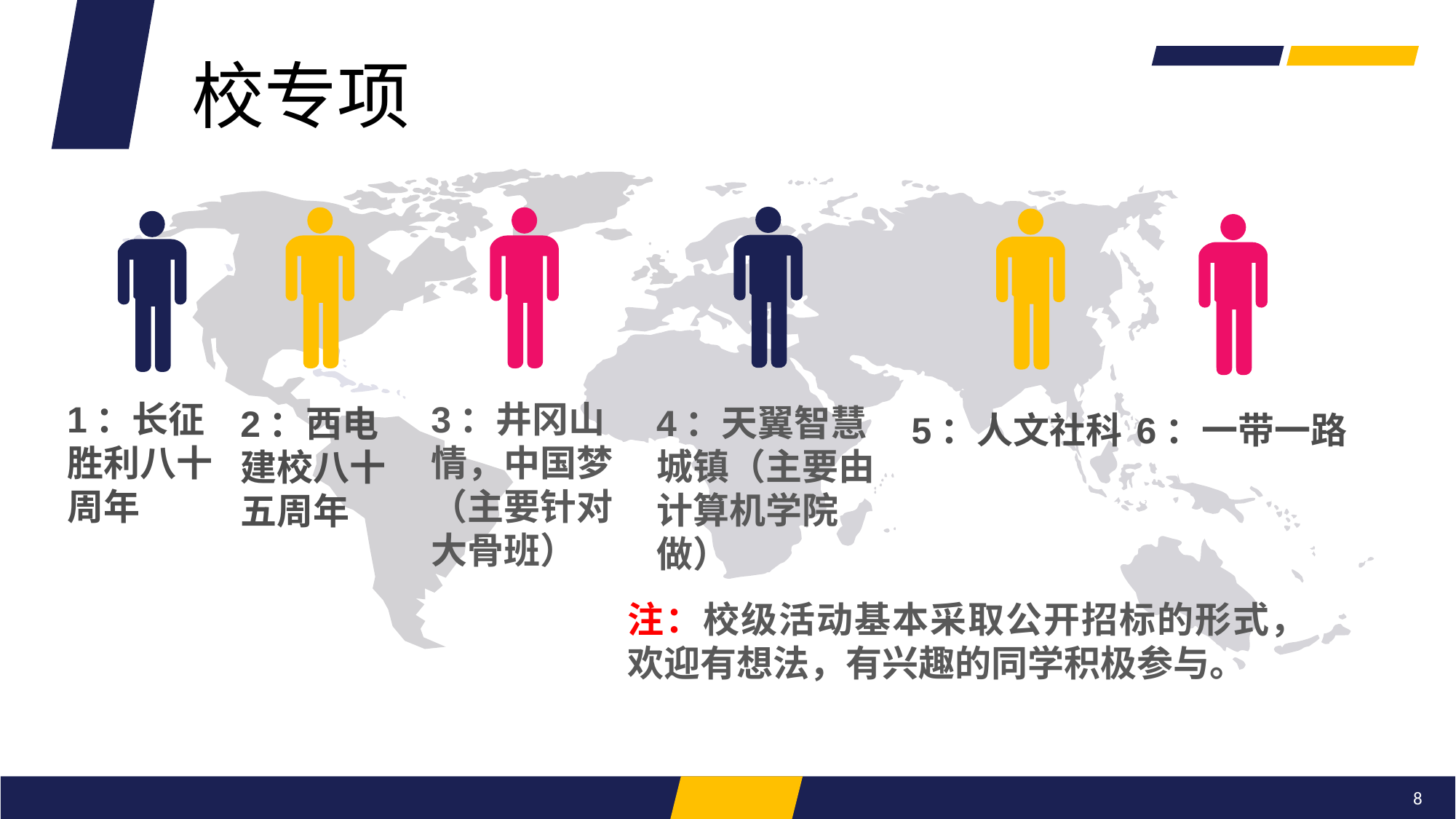

校专项

1：长征胜利八十周年
3：井冈山情，中国梦（主要针对大骨班）
4：天翼智慧城镇（主要由计算机学院做）

2：西电建校八十五周年
5：人文社科
6：一带一路
注：校级活动基本采取公开招标的形式，欢迎有想法，有兴趣的同学积极参与。

8